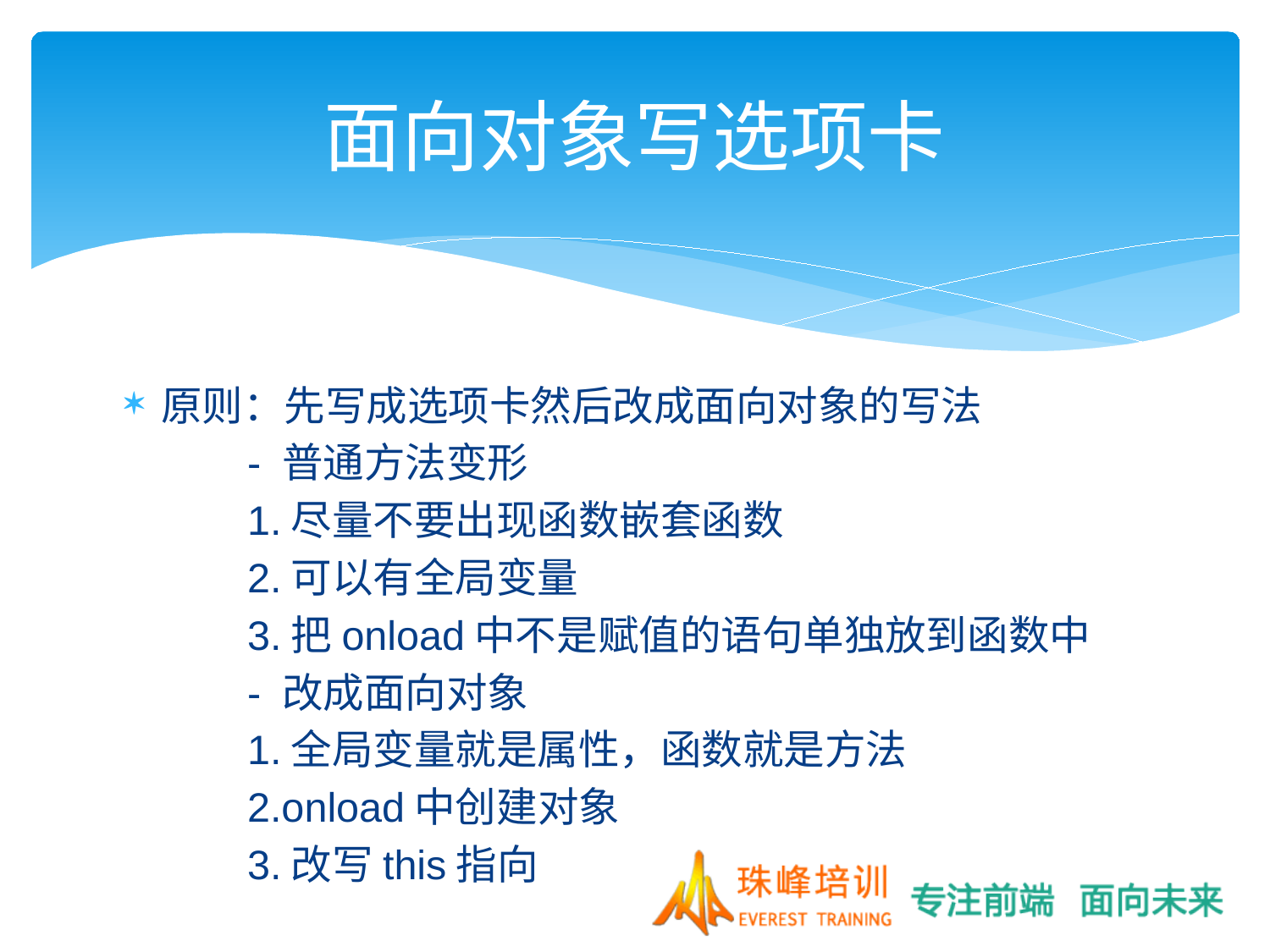

# 面向对象写选项卡
原则：先写成选项卡然后改成面向对象的写法
	- 普通方法变形
		1.尽量不要出现函数嵌套函数
		2.可以有全局变量
		3.把onload中不是赋值的语句单独放到函数中
	- 改成面向对象
		1.全局变量就是属性，函数就是方法
		2.onload中创建对象
		3.改写this指向